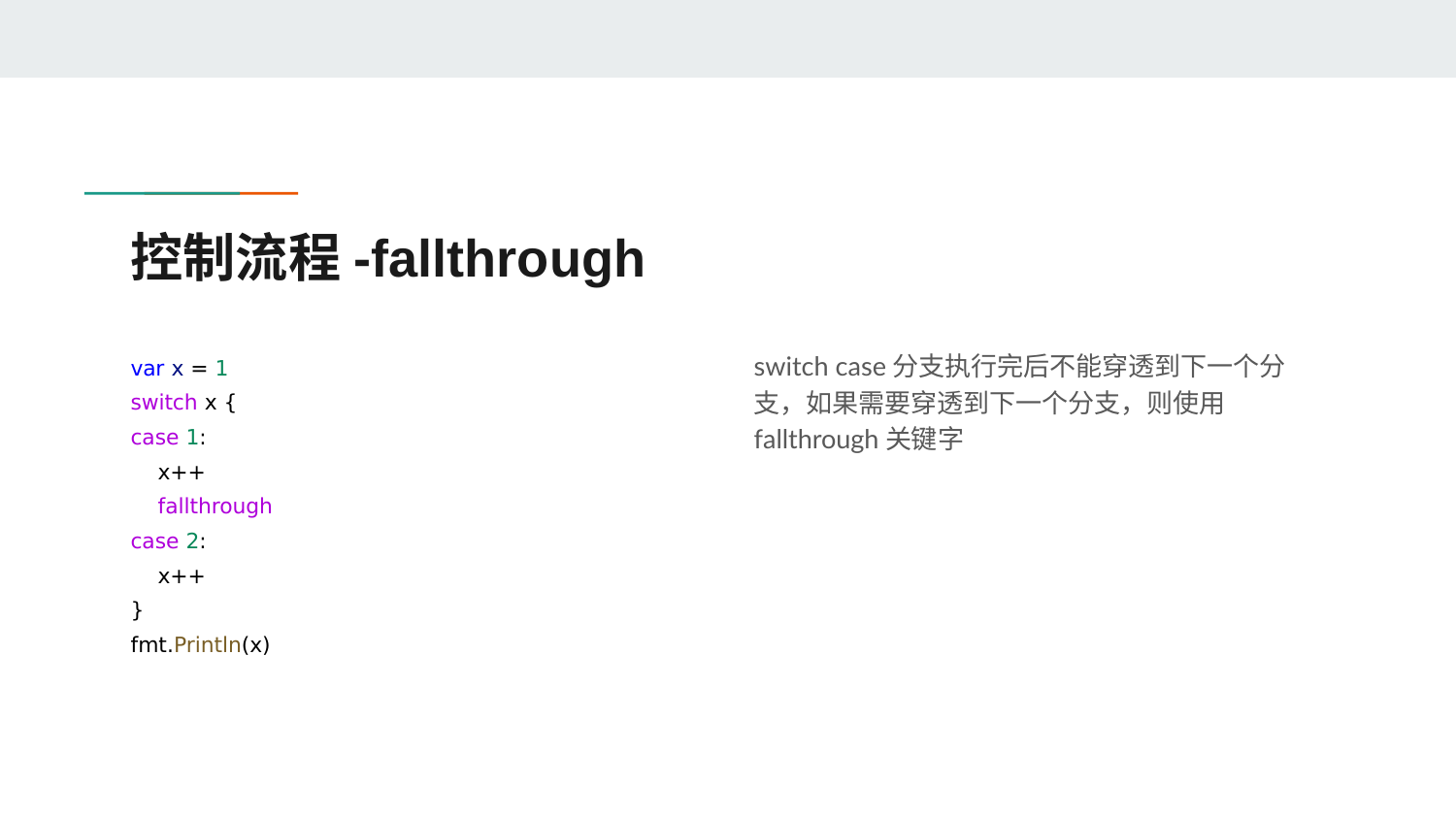

# 控制流程-fallthrough

var x = 1
switch x {
case 1:
    x++
    fallthrough
case 2:
    x++
}
fmt.Println(x)

switch case分支执行完后不能穿透到下一个分支，如果需要穿透到下一个分支，则使用fallthrough关键字